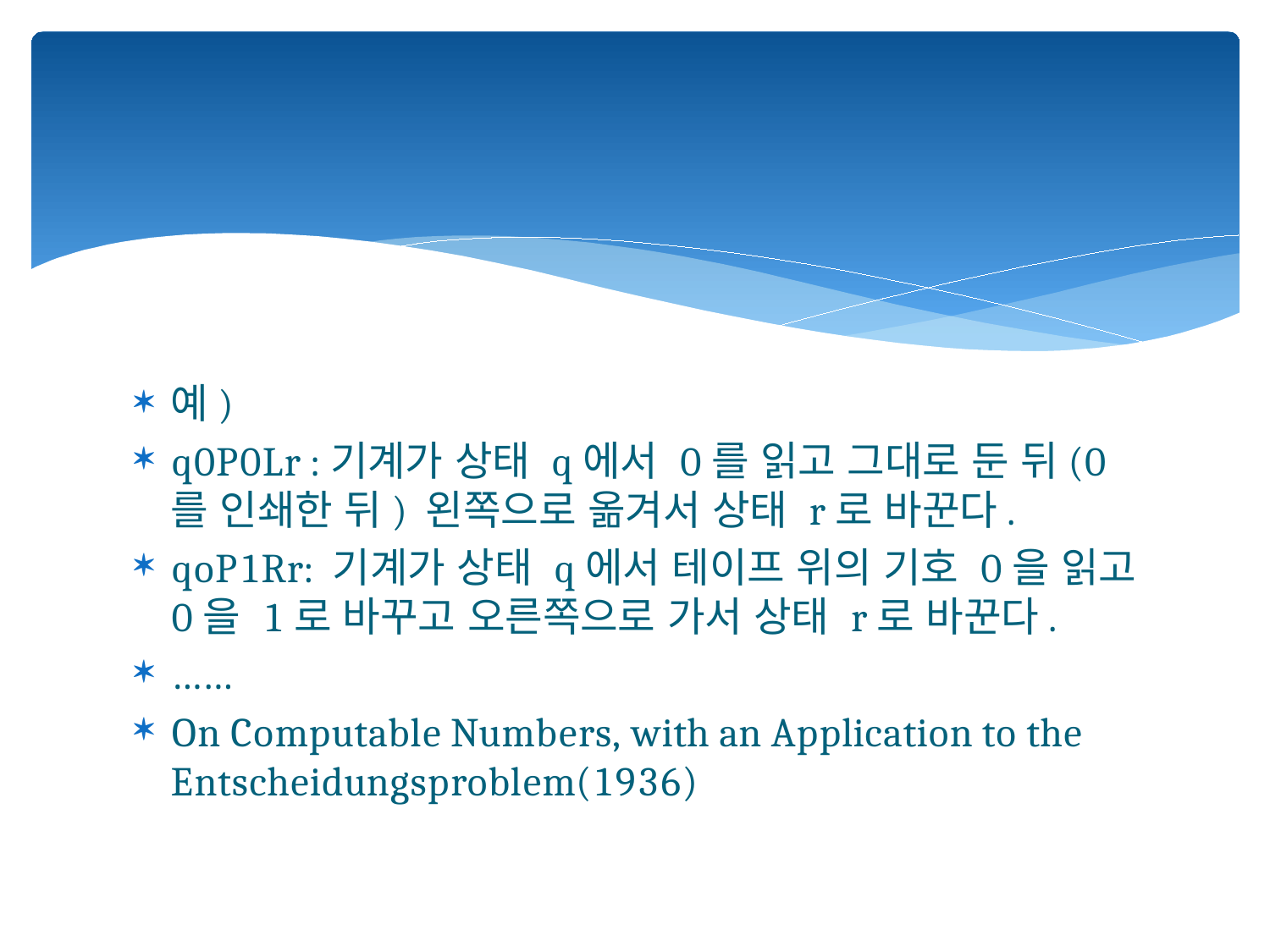

#
예)
q0P0Lr :기계가 상태 q에서 0를 읽고 그대로 둔 뒤(0를 인쇄한 뒤) 왼쪽으로 옮겨서 상태 r로 바꾼다.
qoP1Rr: 기계가 상태 q에서 테이프 위의 기호 0을 읽고 0을 1로 바꾸고 오른쪽으로 가서 상태 r로 바꾼다.
……
On Computable Numbers, with an Application to the Entscheidungsproblem(1936)